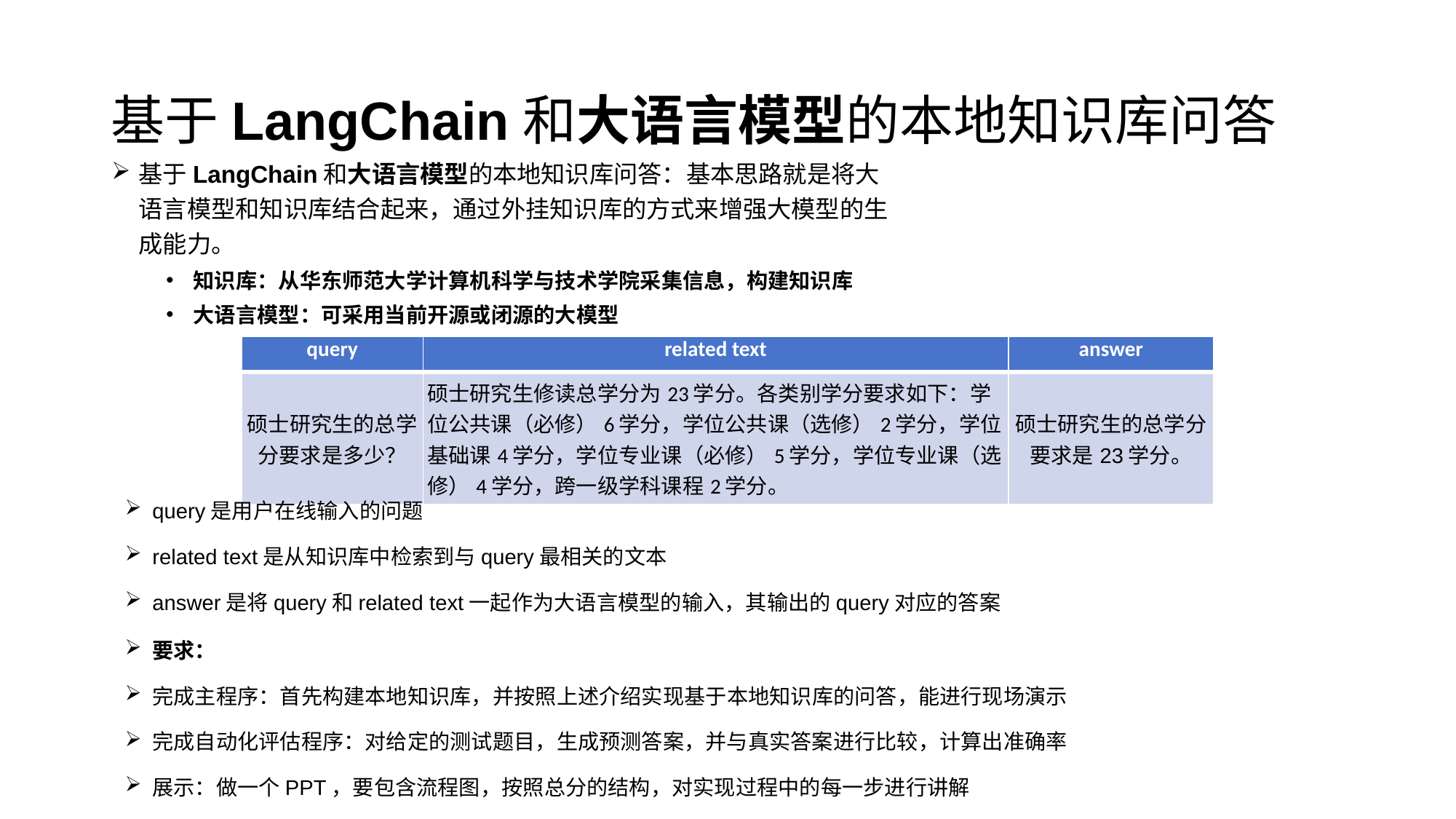

# 基于LangChain和大语言模型的本地知识库问答
基于LangChain和大语言模型的本地知识库问答：基本思路就是将大语言模型和知识库结合起来，通过外挂知识库的方式来增强大模型的生成能力。
知识库：从华东师范大学计算机科学与技术学院采集信息，构建知识库
大语言模型：可采用当前开源或闭源的大模型

| query | related text | answer |
| --- | --- | --- |
| 硕士研究生的总学分要求是多少？ | 硕士研究生修读总学分为23学分。各类别学分要求如下：学位公共课（必修）6学分，学位公共课（选修）2学分，学位基础课4学分，学位专业课（必修）5学分，学位专业课（选修）4学分，跨一级学科课程2学分。 | 硕士研究生的总学分要求是23学分。 |
query是用户在线输入的问题
related text是从知识库中检索到与query最相关的文本
answer是将query和related text一起作为大语言模型的输入，其输出的query对应的答案
要求：
完成主程序：首先构建本地知识库，并按照上述介绍实现基于本地知识库的问答，能进行现场演示
完成自动化评估程序：对给定的测试题目，生成预测答案，并与真实答案进行比较，计算出准确率
展示：做一个PPT，要包含流程图，按照总分的结构，对实现过程中的每一步进行讲解

1